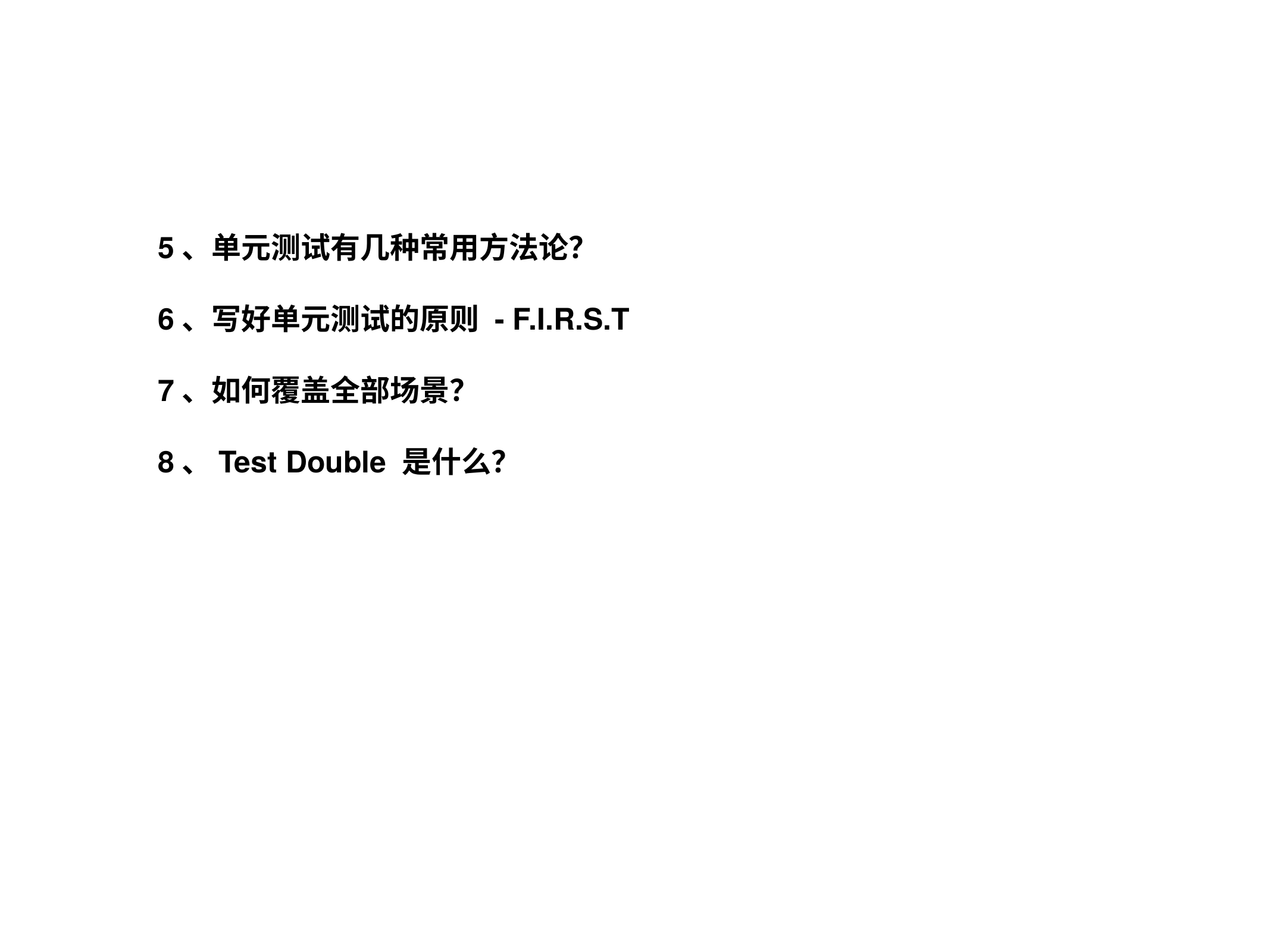

5、单元测试有几种常用方法论？

6、写好单元测试的原则 - F.I.R.S.T

7、如何覆盖全部场景？

8、Test Double 是什么？